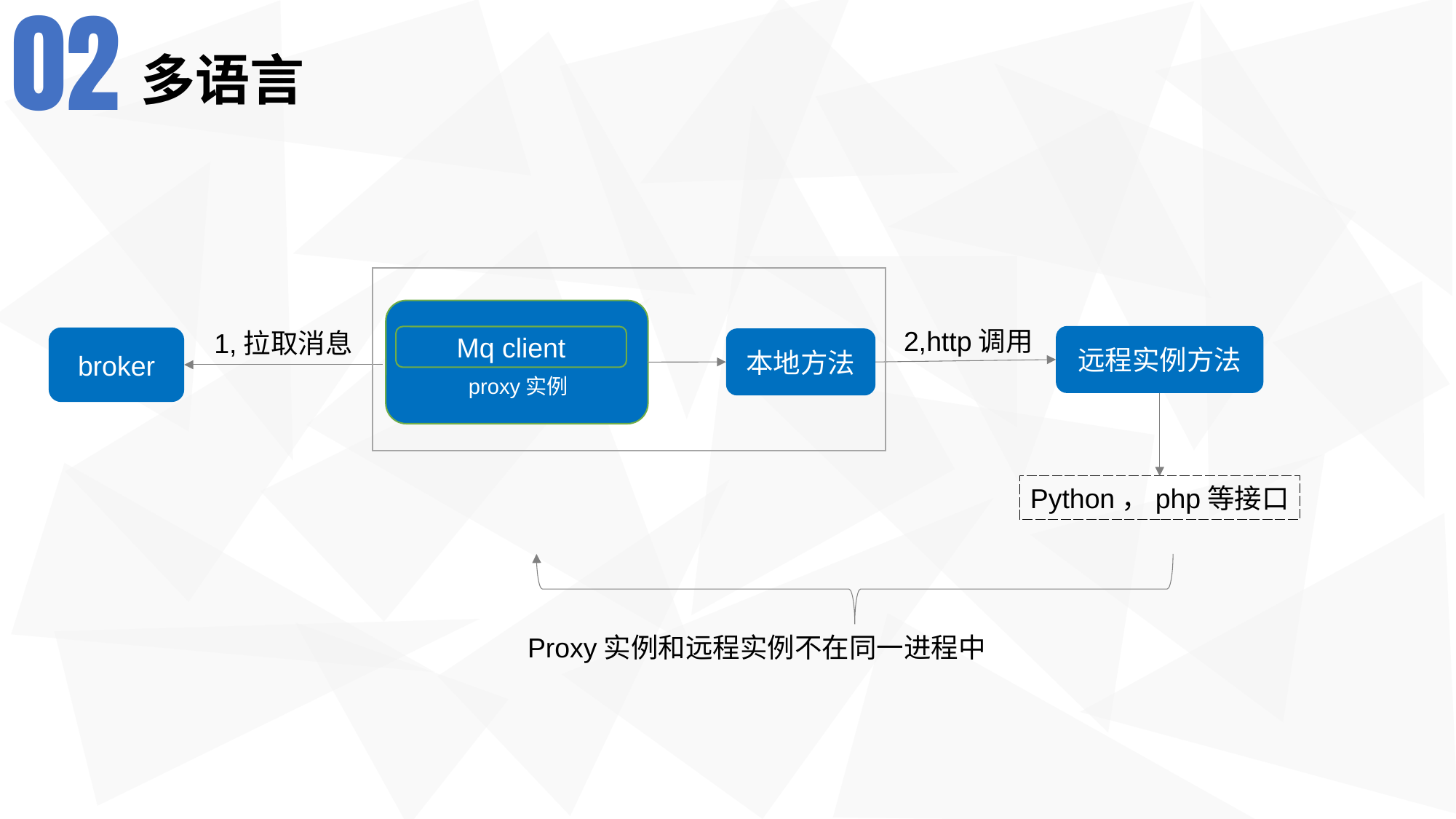

02
多语言

2,http调用
1,拉取消息
远程实例方法
Mq client
broker
本地方法
proxy实例
Python，php等接口
Proxy实例和远程实例不在同一进程中